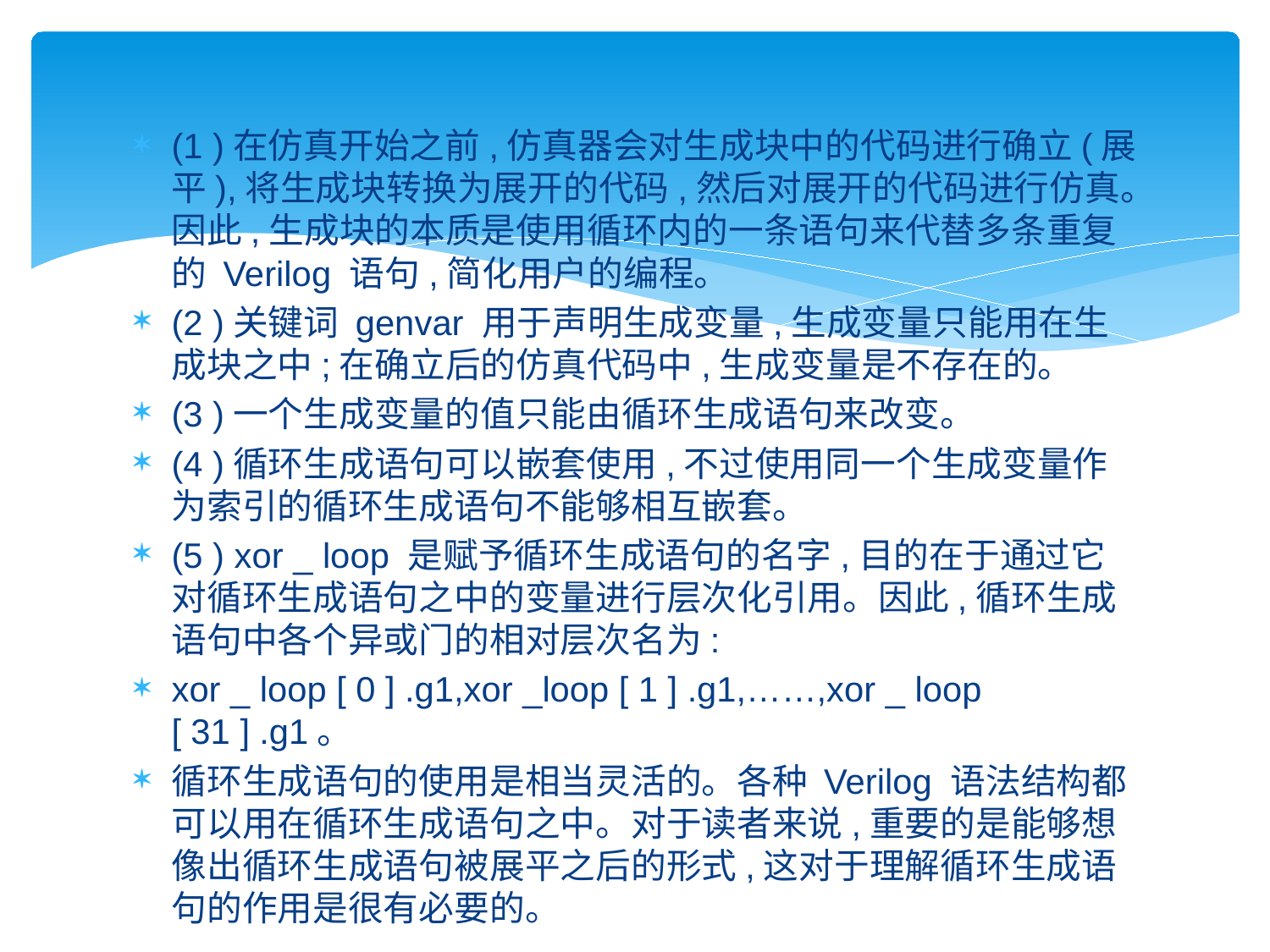

#
(1 )在仿真开始之前,仿真器会对生成块中的代码进行确立(展平),将生成块转换为展开的代码,然后对展开的代码进行仿真。因此,生成块的本质是使用循环内的一条语句来代替多条重复的 Verilog 语句,简化用户的编程。
(2 )关键词 genvar 用于声明生成变量,生成变量只能用在生成块之中;在确立后的仿真代码中,生成变量是不存在的。
(3 )一个生成变量的值只能由循环生成语句来改变。
(4 )循环生成语句可以嵌套使用,不过使用同一个生成变量作为索引的循环生成语句不能够相互嵌套。
(5 ) xor _ loop 是赋予循环生成语句的名字,目的在于通过它对循环生成语句之中的变量进行层次化引用。因此,循环生成语句中各个异或门的相对层次名为:
xor _ loop [ 0 ] .g1,xor _loop [ 1 ] .g1,……,xor _ loop [ 31 ] .g1。
循环生成语句的使用是相当灵活的。各种 Verilog 语法结构都可以用在循环生成语句之中。对于读者来说,重要的是能够想像出循环生成语句被展平之后的形式,这对于理解循环生成语句的作用是很有必要的。